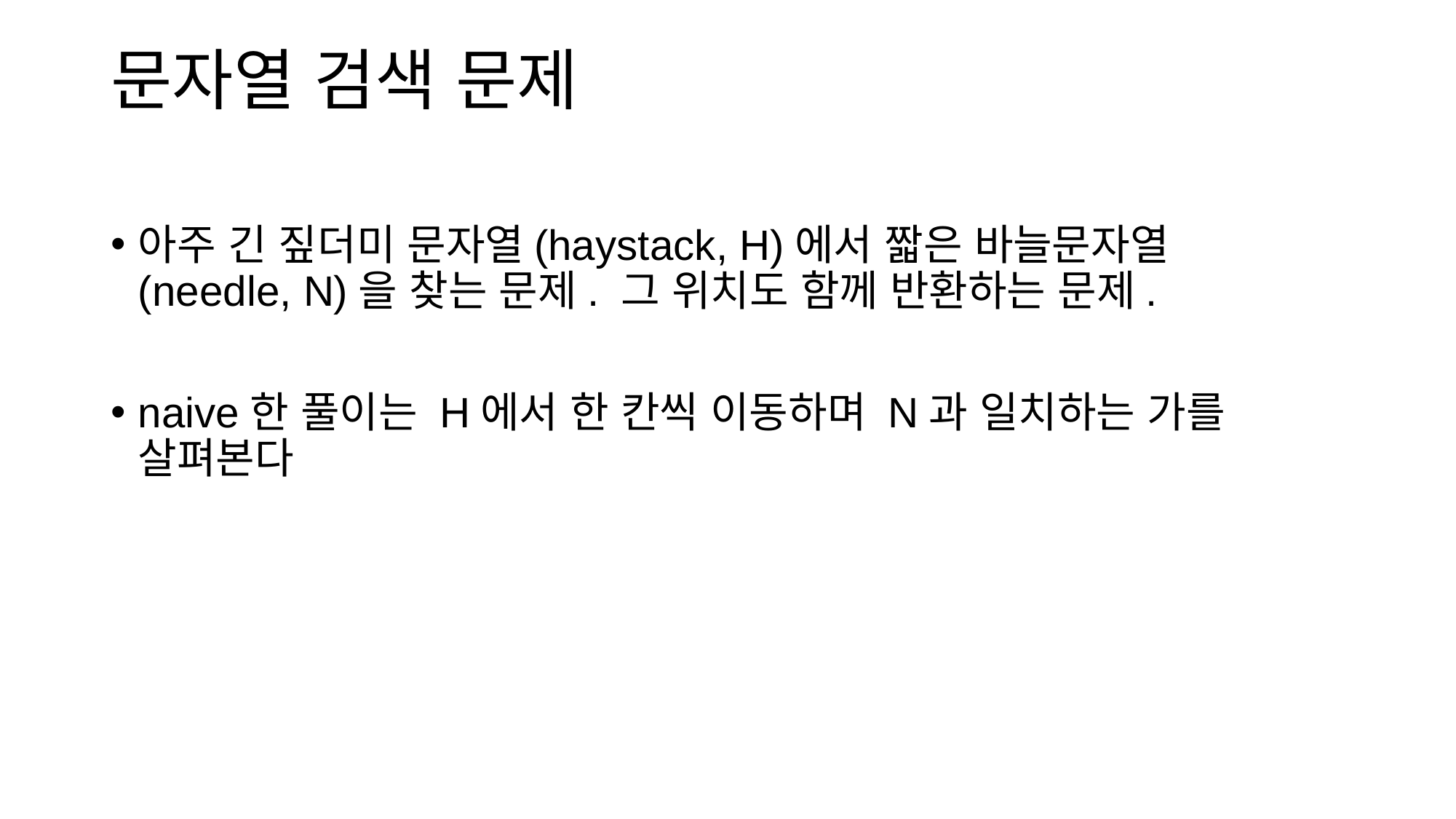

# 문자열 검색 문제
아주 긴 짚더미 문자열(haystack, H)에서 짧은 바늘문자열(needle, N)을 찾는 문제. 그 위치도 함께 반환하는 문제.

naive한 풀이는 H에서 한 칸씩 이동하며 N과 일치하는 가를 살펴본다